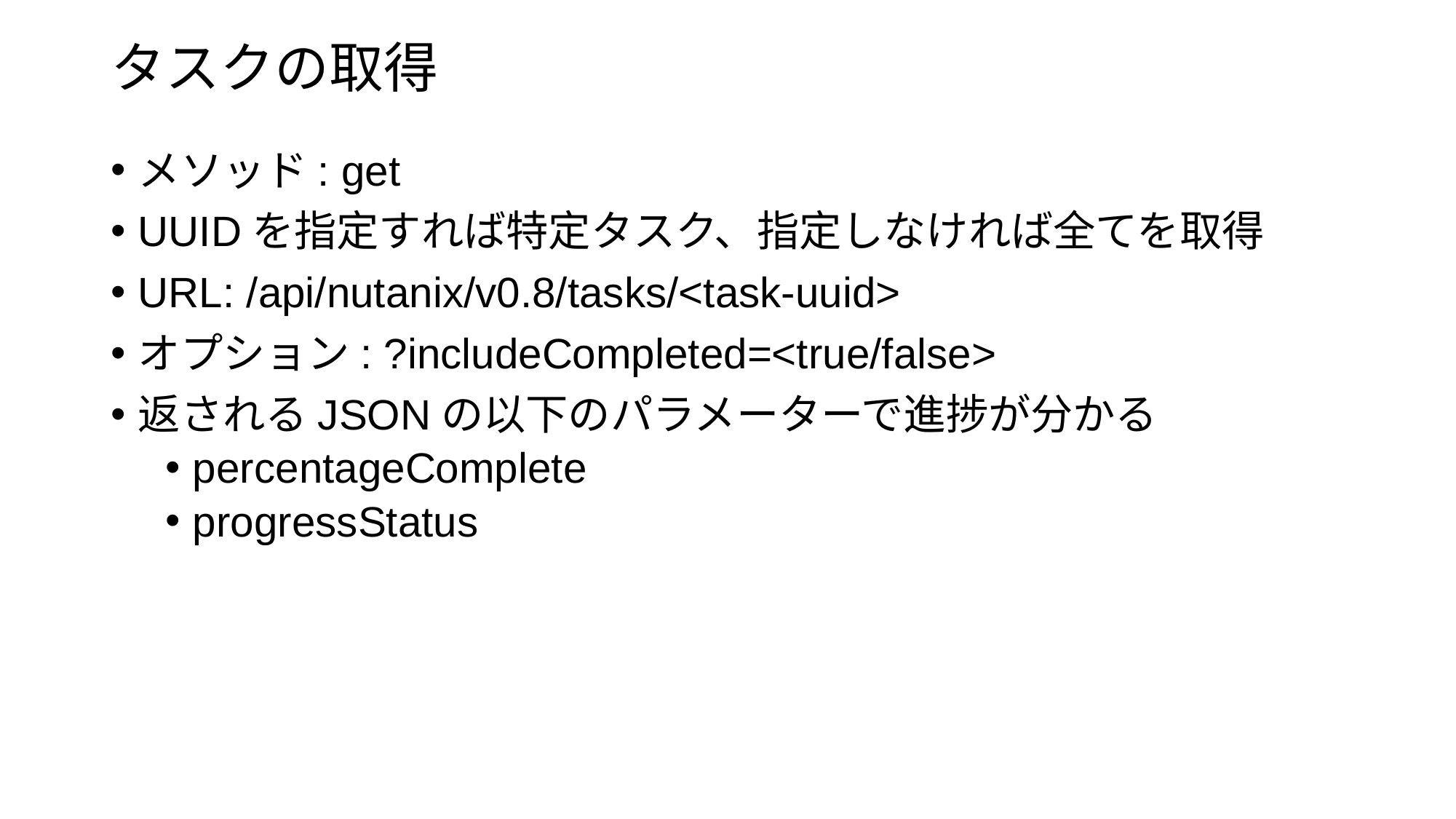

# タスクの取得
メソッド: get
UUIDを指定すれば特定タスク、指定しなければ全てを取得
URL: /api/nutanix/v0.8/tasks/<task-uuid>
オプション: ?includeCompleted=<true/false>
返されるJSONの以下のパラメーターで進捗が分かる
percentageComplete
progressStatus